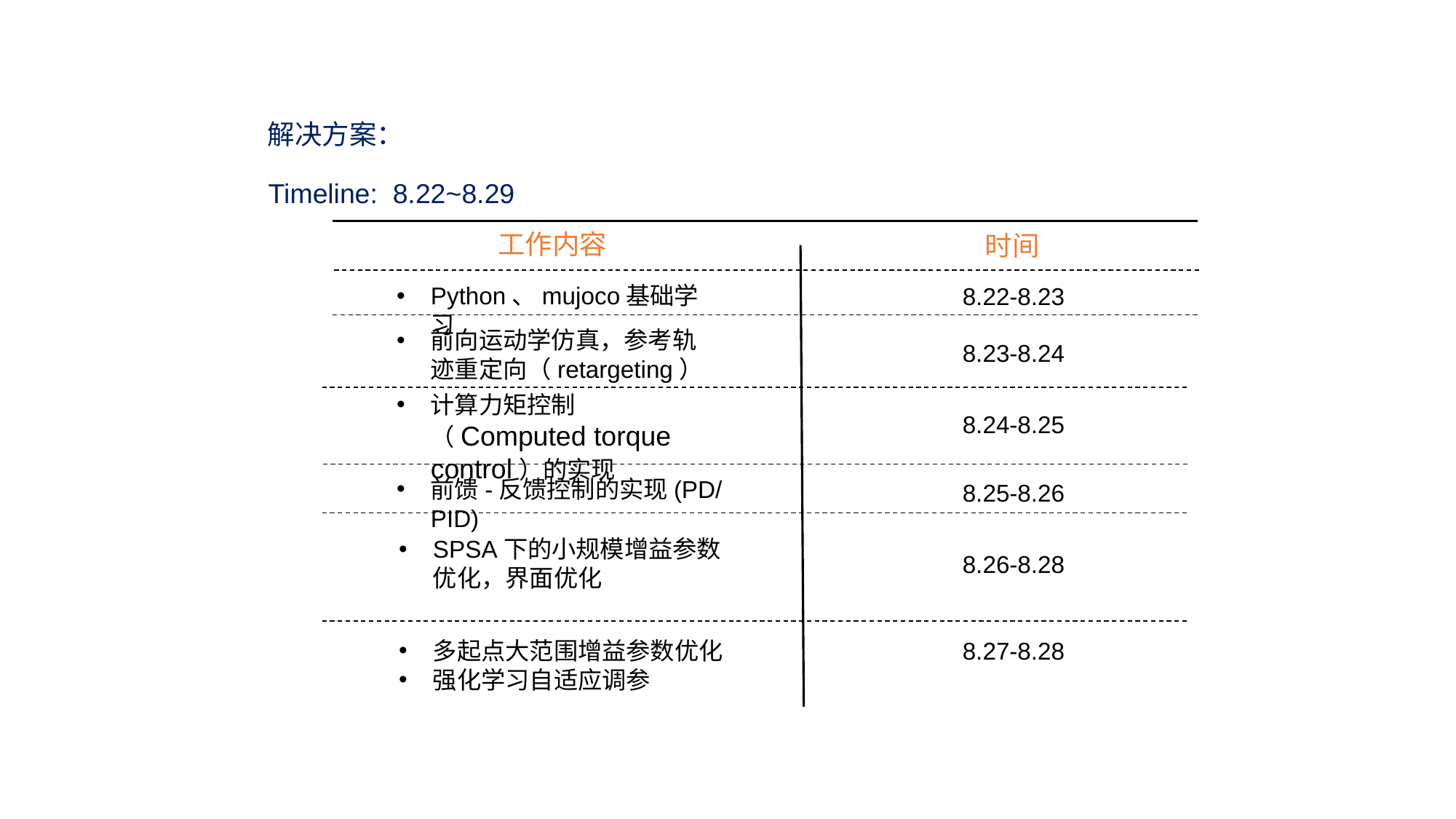

解决方案：
Timeline:  8.22~8.29
工作内容
时间
Python、mujoco基础学习
8.22-8.23
前向运动学仿真，参考轨迹重定向（retargeting）
8.23-8.24
计算力矩控制（Computed torque control）的实现
8.24-8.25
前馈-反馈控制的实现(PD/PID)
8.25-8.26
SPSA下的小规模增益参数优化，界面优化

8.26-8.28
多起点大范围增益参数优化
强化学习自适应调参
8.27-8.28